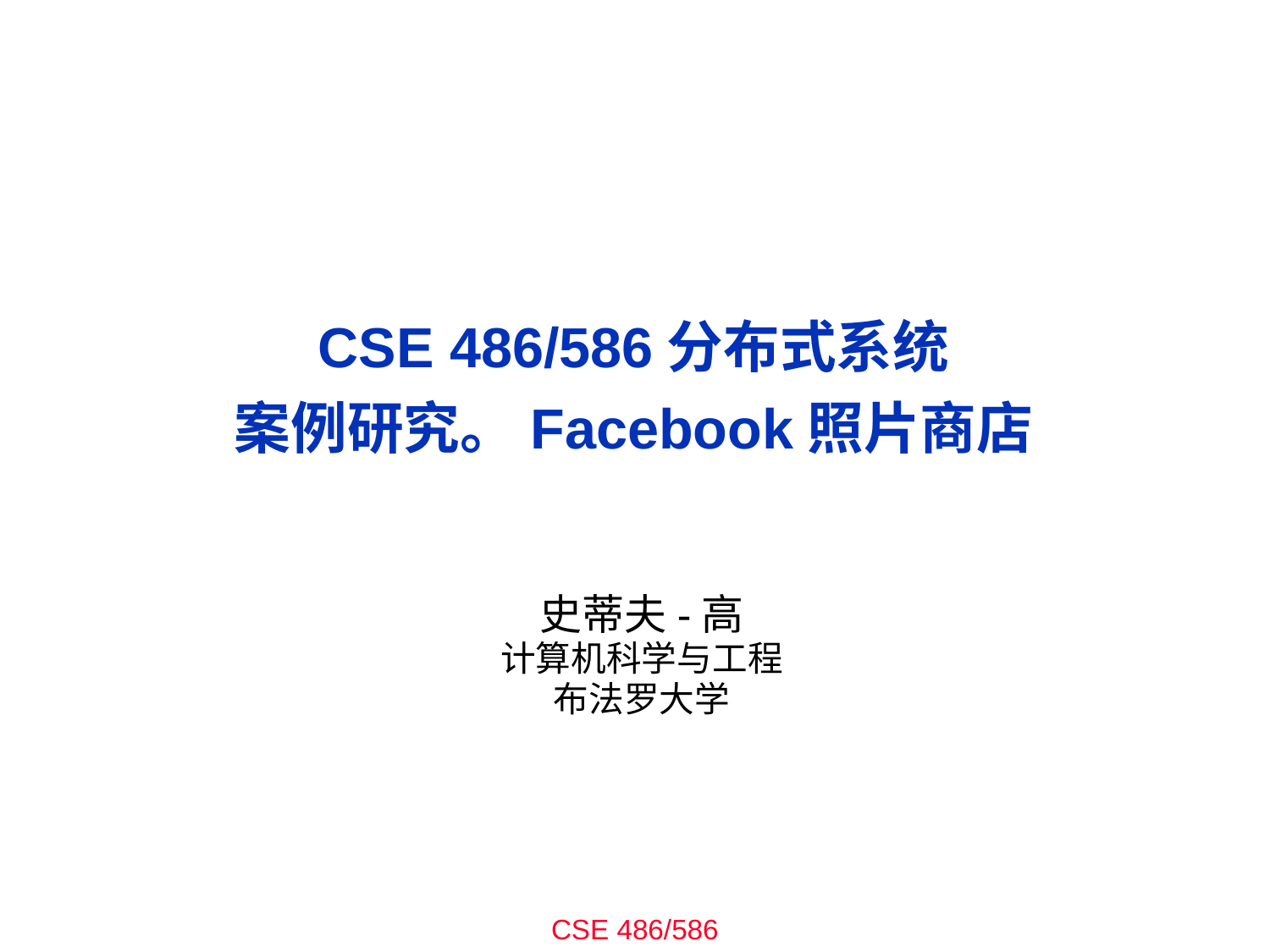

# CSE 486/586分布式系统 案例研究。Facebook照片商店
史蒂夫-高
计算机科学与工程
布法罗大学